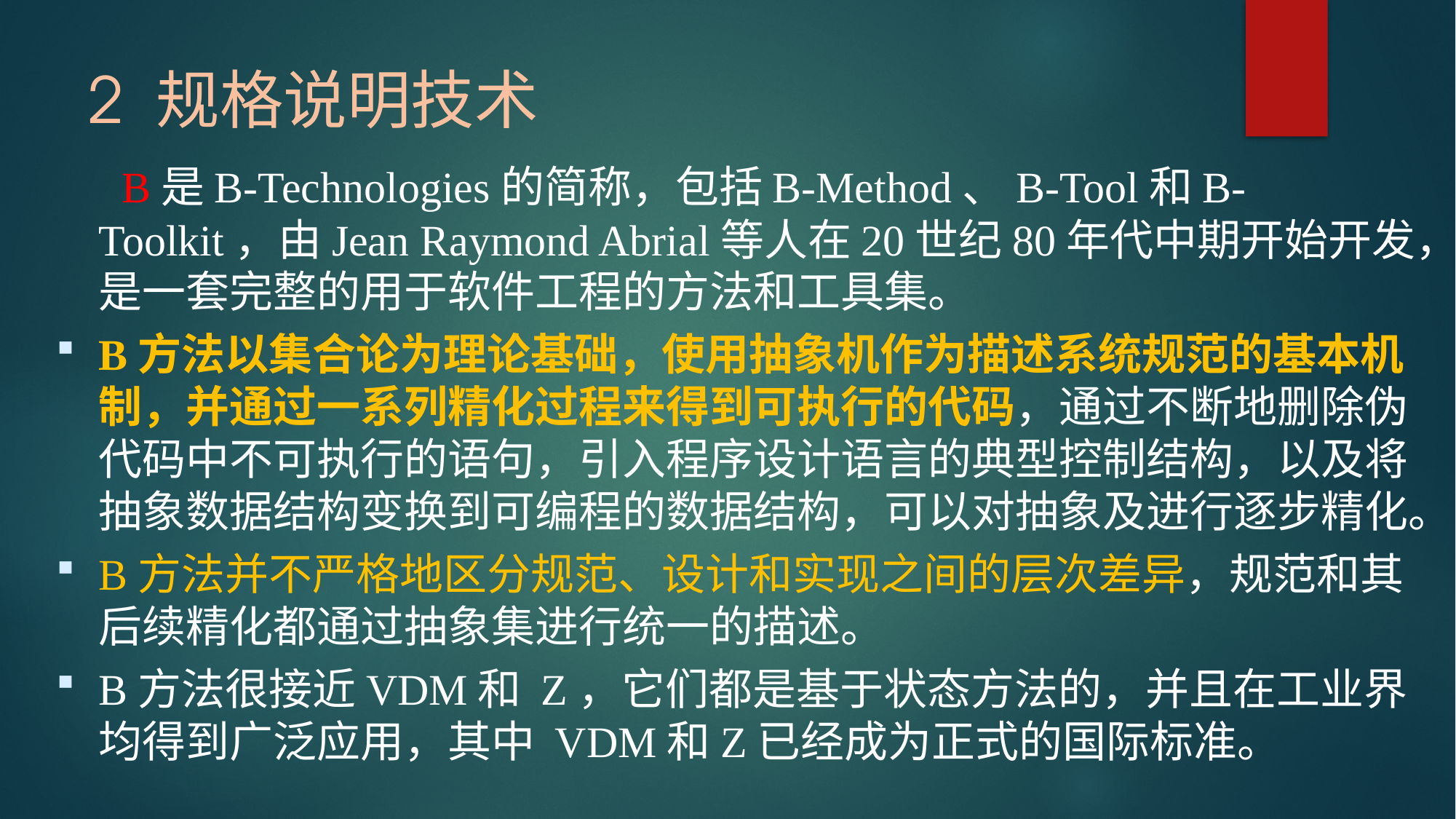

# 2 规格说明技术
      B是B-Technologies的简称，包括B-Method、B-Tool和B-Toolkit，由Jean Raymond Abrial等人在20世纪80年代中期开始开发，是一套完整的用于软件工程的方法和工具集。
B方法以集合论为理论基础，使用抽象机作为描述系统规范的基本机制，并通过一系列精化过程来得到可执行的代码，通过不断地删除伪代码中不可执行的语句，引入程序设计语言的典型控制结构，以及将抽象数据结构变换到可编程的数据结构，可以对抽象及进行逐步精化。
B方法并不严格地区分规范、设计和实现之间的层次差异，规范和其后续精化都通过抽象集进行统一的描述。
B方法很接近VDM和 Z，它们都是基于状态方法的，并且在工业界均得到广泛应用，其中 VDM和Z已经成为正式的国际标准。